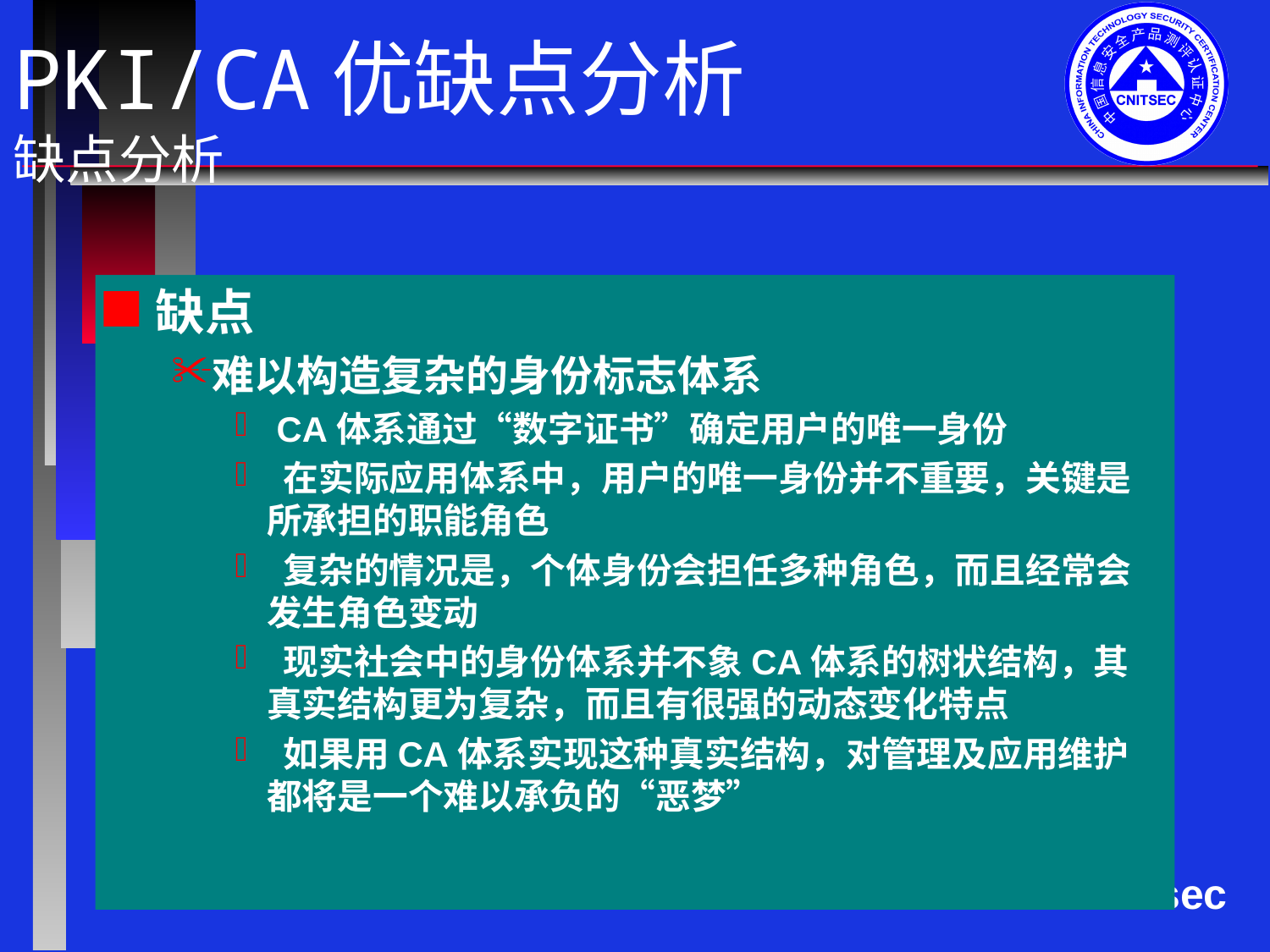

# PKI/CA优缺点分析 缺点分析
缺点
难以构造复杂的身份标志体系
 CA体系通过“数字证书”确定用户的唯一身份
 在实际应用体系中，用户的唯一身份并不重要，关键是所承担的职能角色
 复杂的情况是，个体身份会担任多种角色，而且经常会发生角色变动
 现实社会中的身份体系并不象CA体系的树状结构，其真实结构更为复杂，而且有很强的动态变化特点
 如果用CA体系实现这种真实结构，对管理及应用维护都将是一个难以承负的“恶梦”